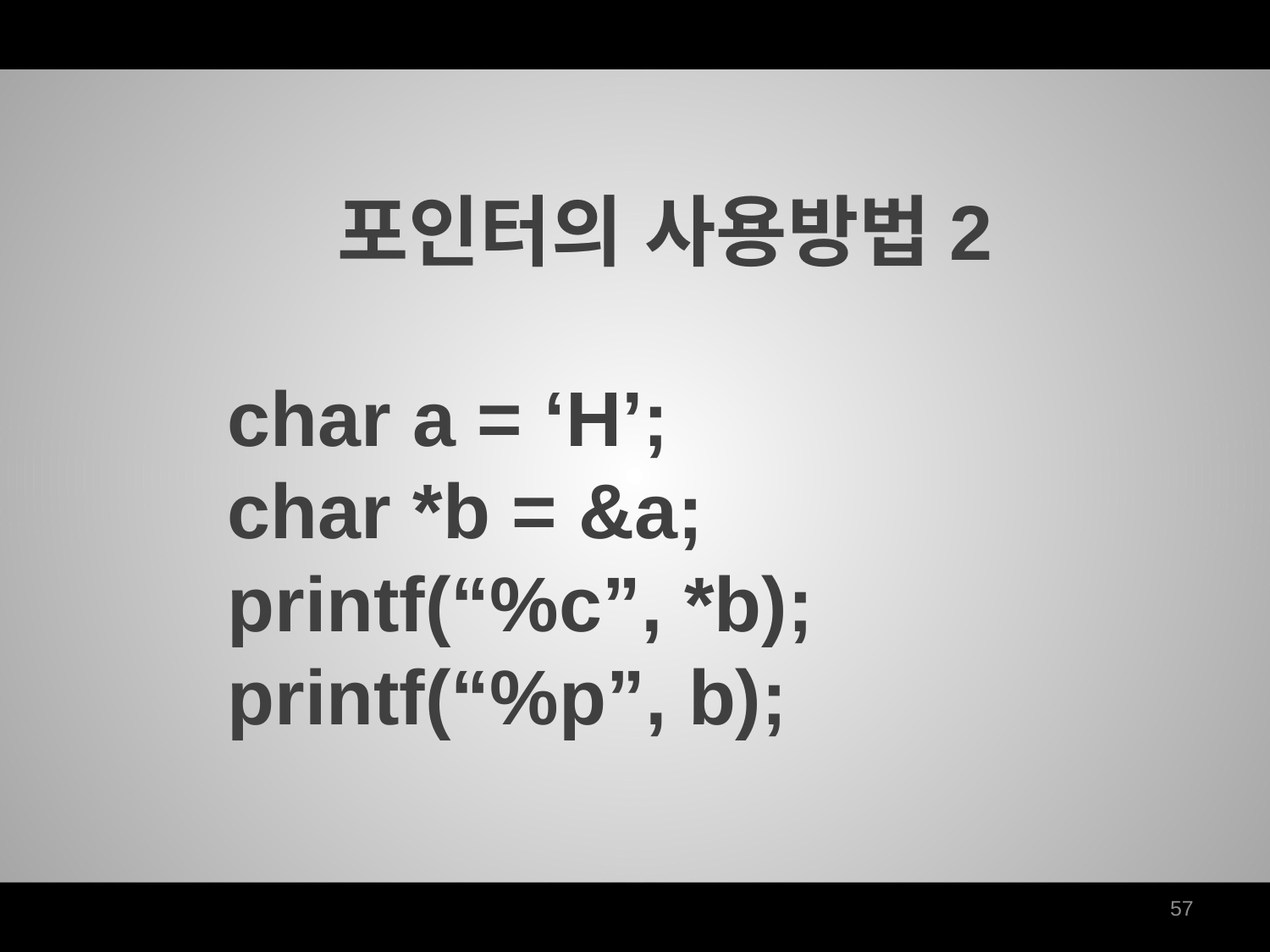

포인터의 사용방법2

char a = ‘H’;
char *b = &a;
printf(“%c”, *b);
printf(“%p”, b);

57